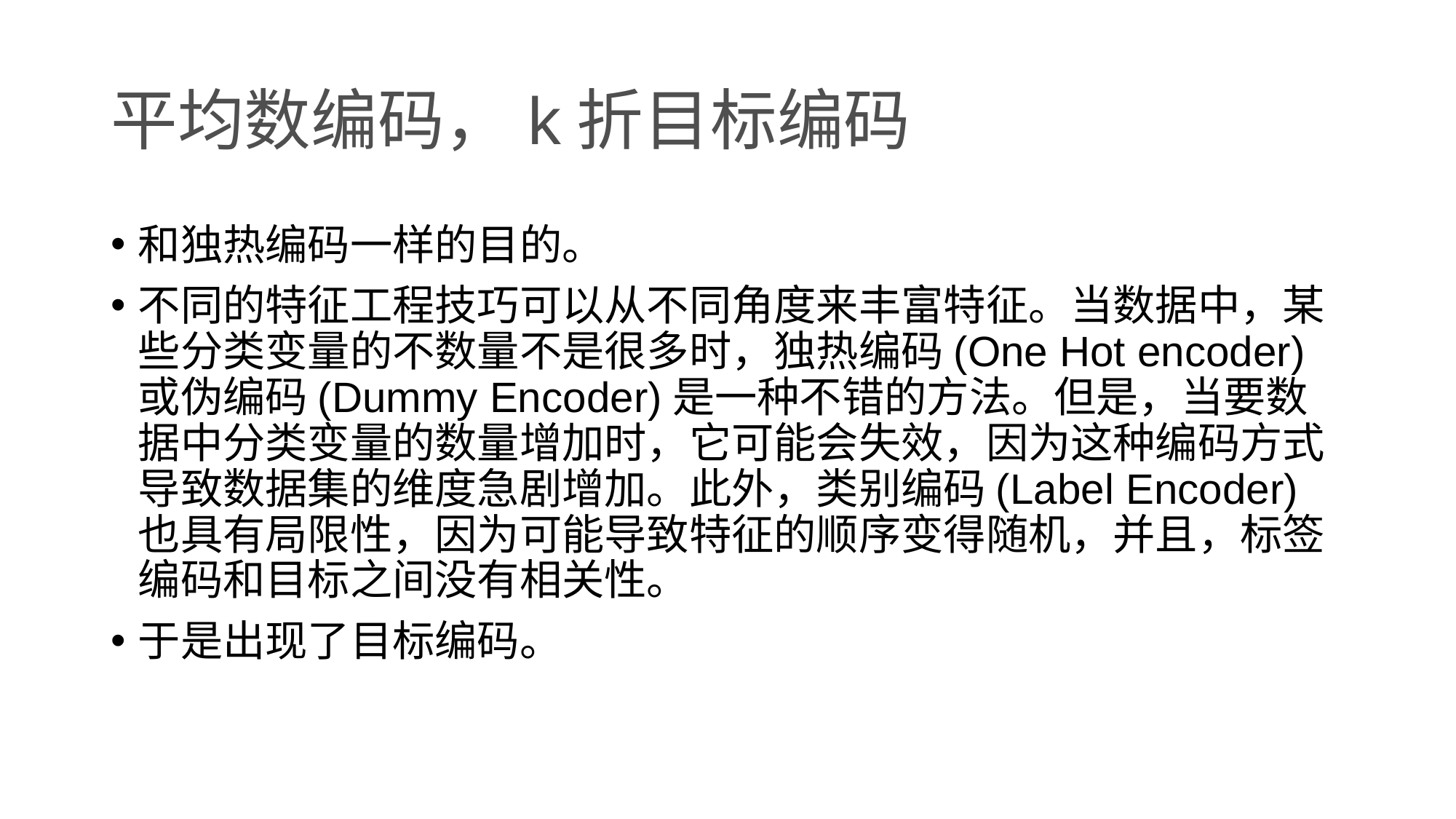

# 平均数编码，k折目标编码
和独热编码一样的目的。
不同的特征工程技巧可以从不同角度来丰富特征。当数据中，某些分类变量的不数量不是很多时，独热编码(One Hot encoder)或伪编码(Dummy Encoder)是一种不错的方法。但是，当要数据中分类变量的数量增加时，它可能会失效，因为这种编码方式导致数据集的维度急剧增加。此外，类别编码(Label Encoder)也具有局限性，因为可能导致特征的顺序变得随机，并且，标签编码和目标之间没有相关性。
于是出现了目标编码。